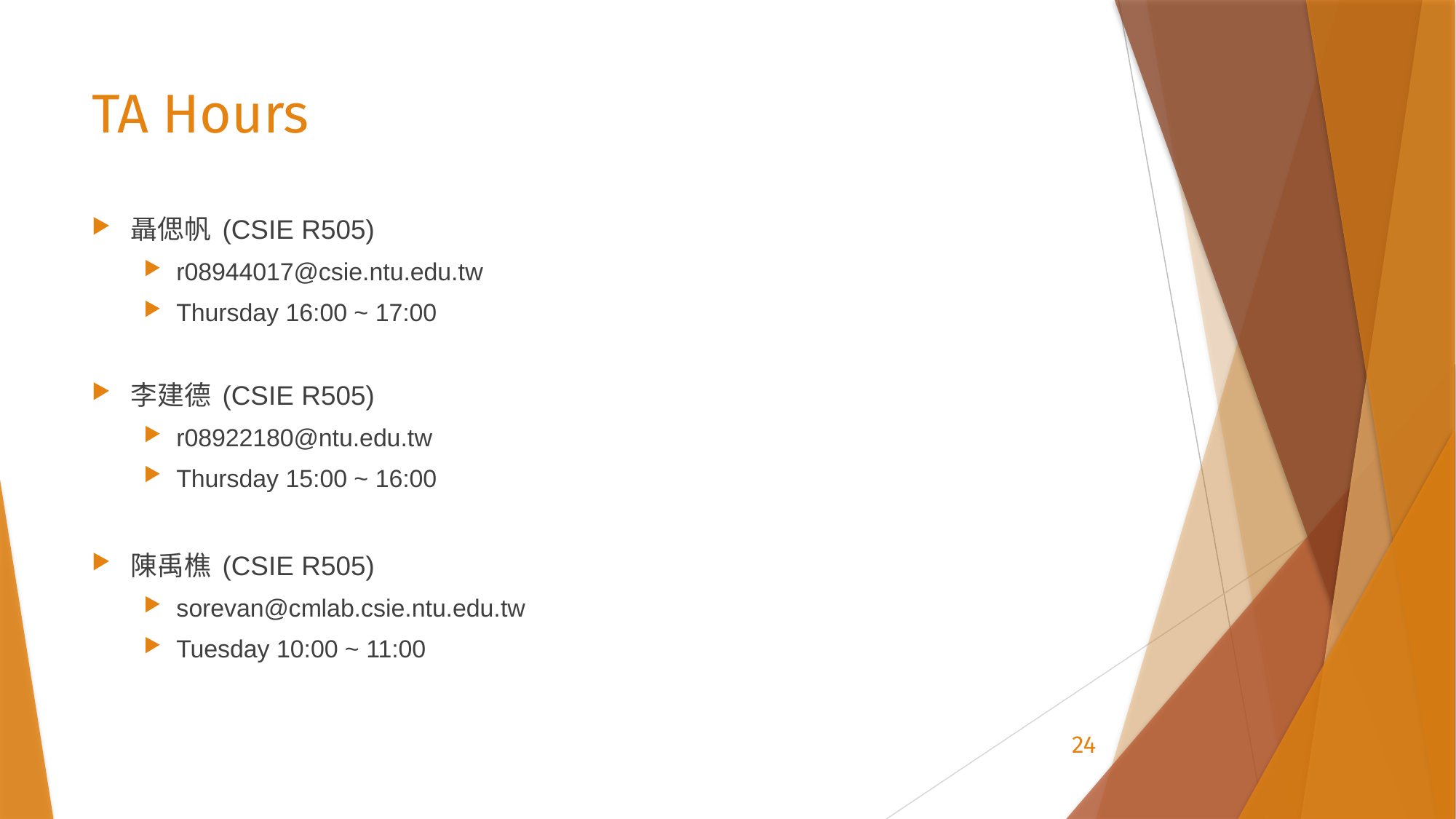

# TA Hours
聶偲帆 (CSIE R505)
r08944017@csie.ntu.edu.tw
Thursday 16:00 ~ 17:00

李建德 (CSIE R505)
r08922180@ntu.edu.tw
Thursday 15:00 ~ 16:00

陳禹樵 (CSIE R505)
sorevan@cmlab.csie.ntu.edu.tw
Tuesday 10:00 ~ 11:00

24